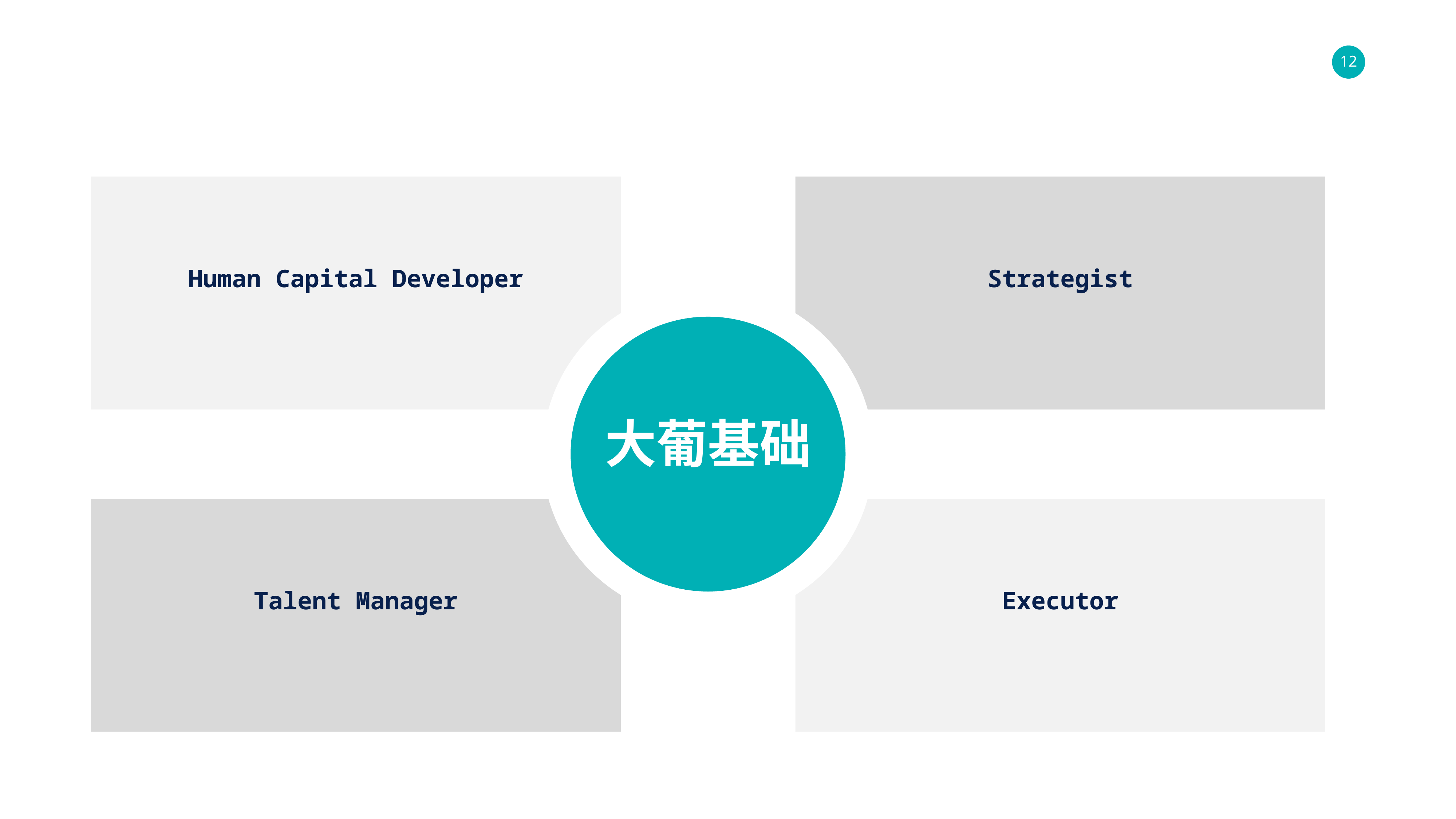

Human Capital Developer
Strategist

大葡基础

Talent Manager
Executor